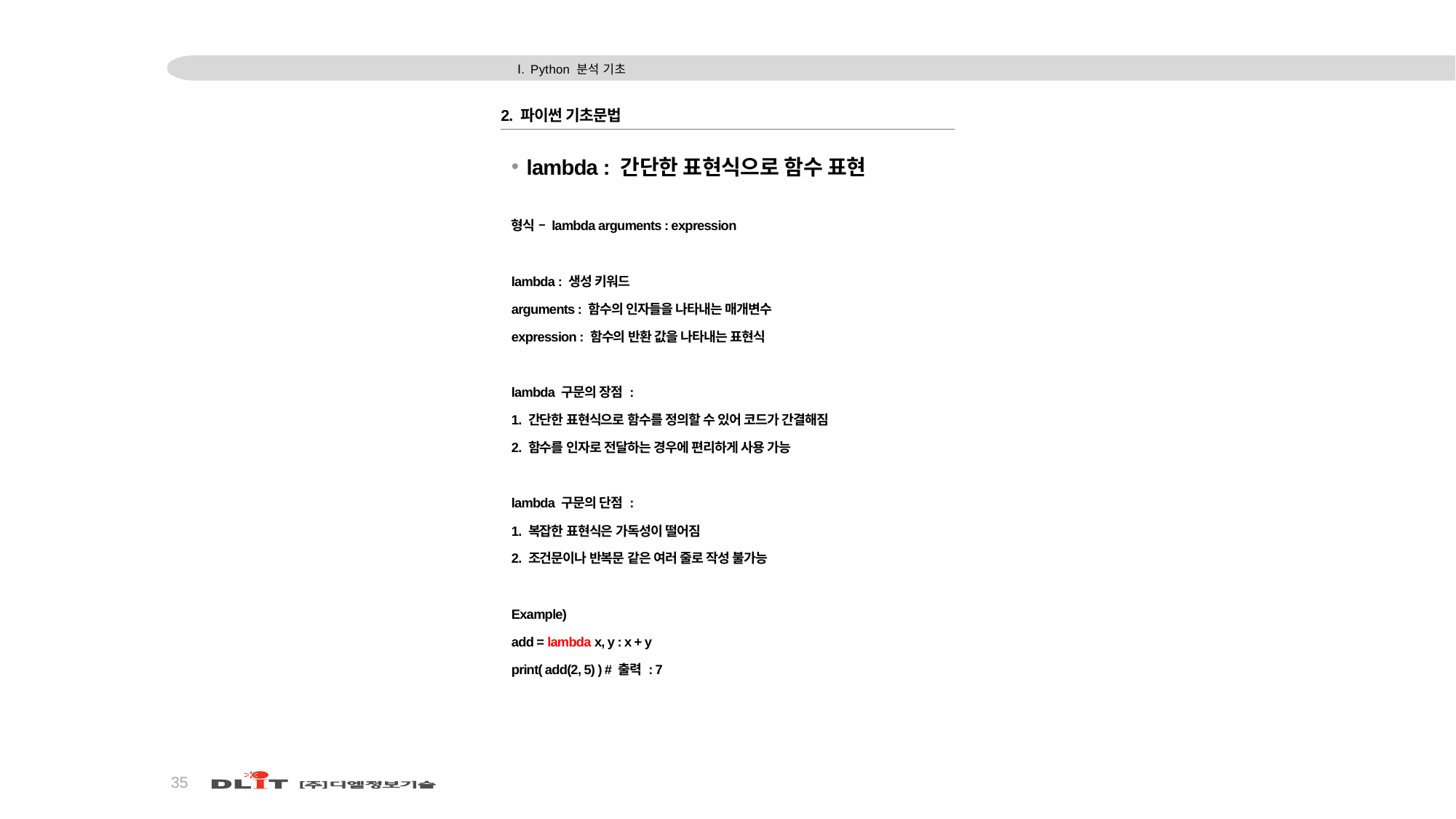

Ⅰ. Python 분석 기초
2. 파이썬 기초문법

lambda : 간단한 표현식으로 함수 표현
형식 – lambda arguments : expression

lambda : 생성 키워드
arguments : 함수의 인자들을 나타내는 매개변수
expression : 함수의 반환 값을 나타내는 표현식

lambda 구문의 장점 :
1. 간단한 표현식으로 함수를 정의할 수 있어 코드가 간결해짐
2. 함수를 인자로 전달하는 경우에 편리하게 사용 가능

lambda 구문의 단점 :
1. 복잡한 표현식은 가독성이 떨어짐
2. 조건문이나 반복문 같은 여러 줄로 작성 불가능

Example)
add = lambda x, y : x + y
print( add(2, 5) ) # 출력 : 7

35